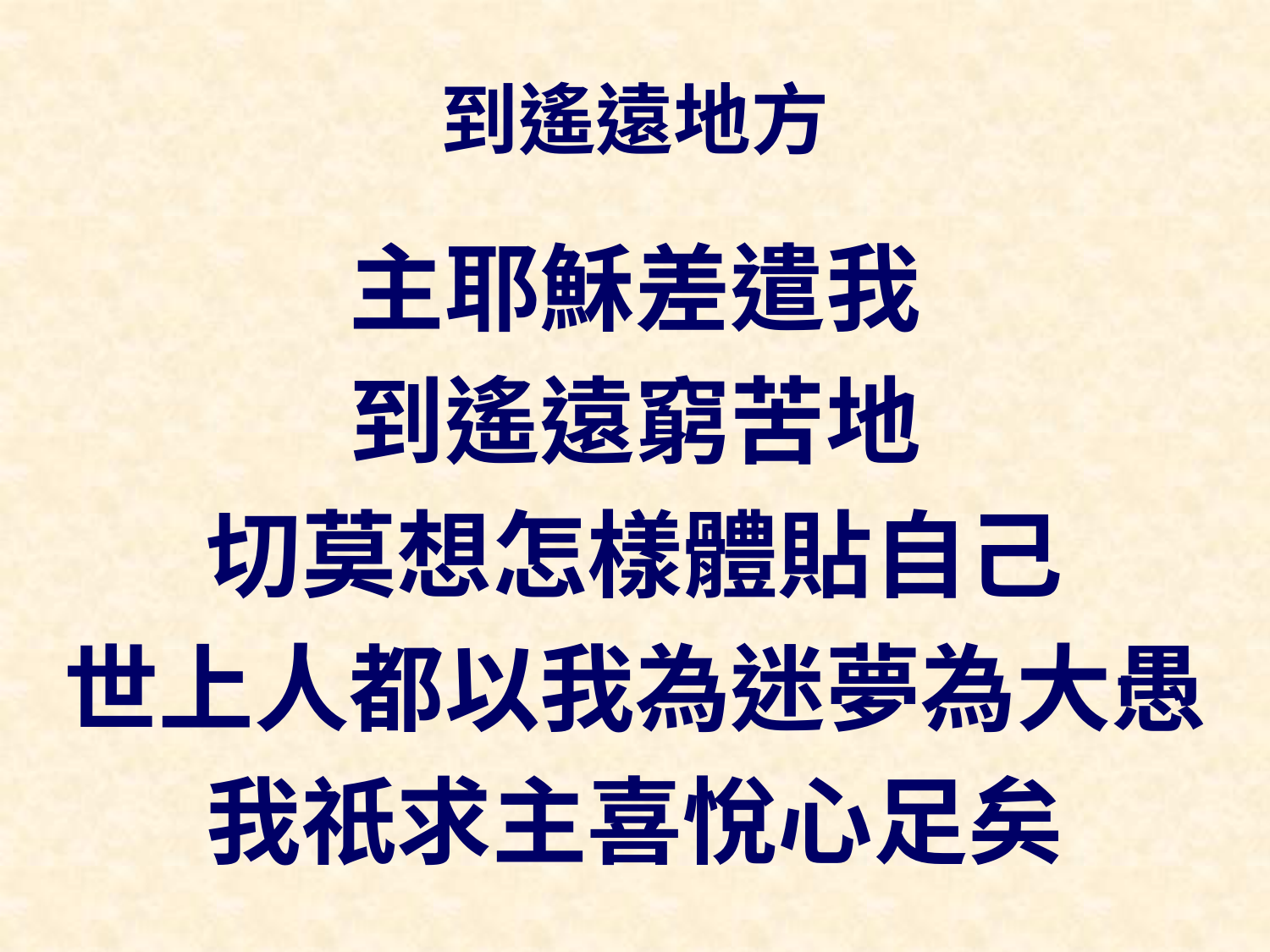

# 到遙遠地方
主耶穌差遣我
到遙遠窮苦地
切莫想怎樣體貼自己
世上人都以我為迷夢為大愚
我祇求主喜悅心足矣